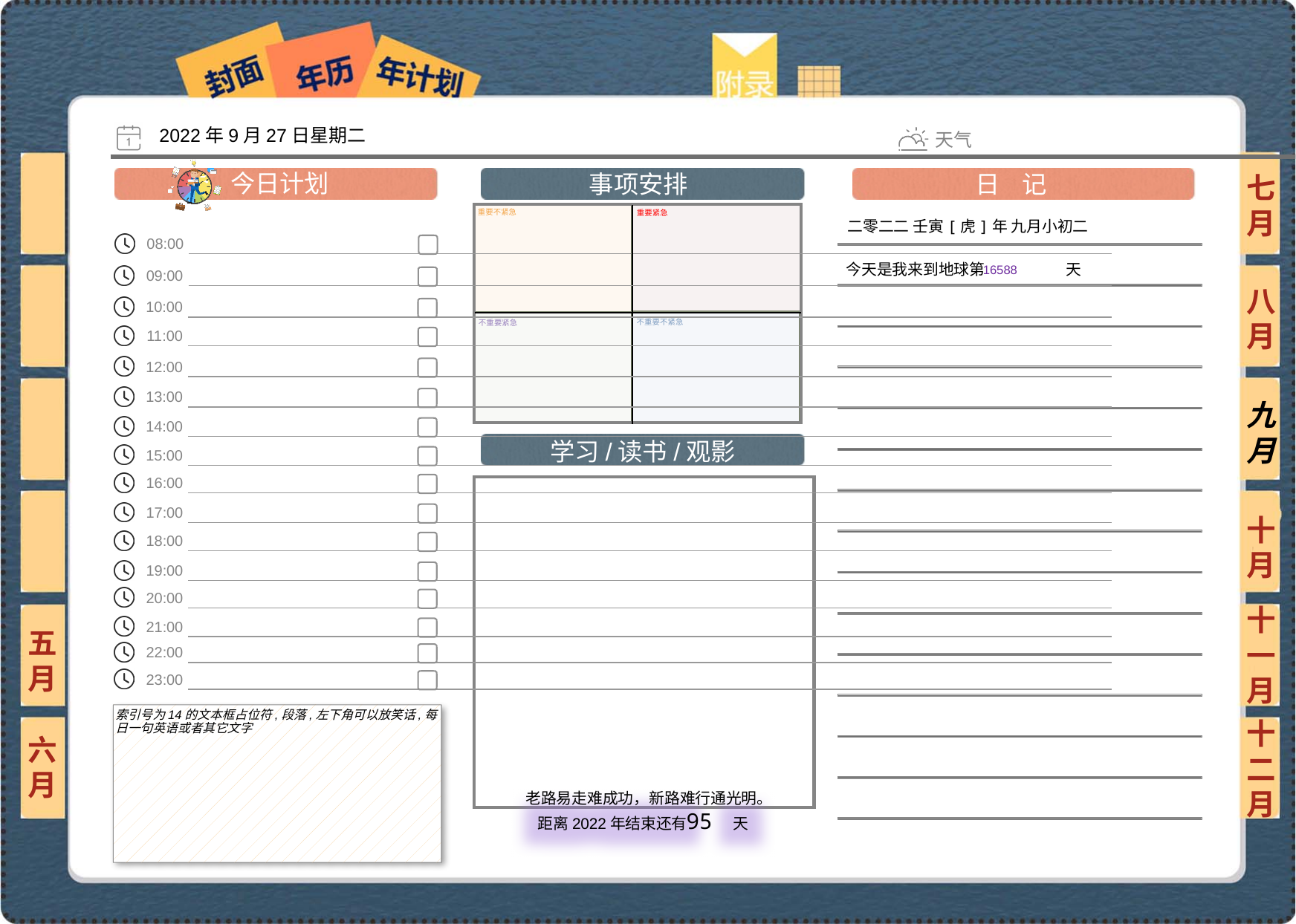

2022年9月27日星期二
七月
二零二二 壬寅[虎]年 九月小初二
16588
八月
九月
十月
十一月
五月
索引号为14的文本框占位符,段落,左下角可以放笑话,每日一句英语或者其它文字
六月
十二月
95
 老路易走难成功，新路难行通光明。